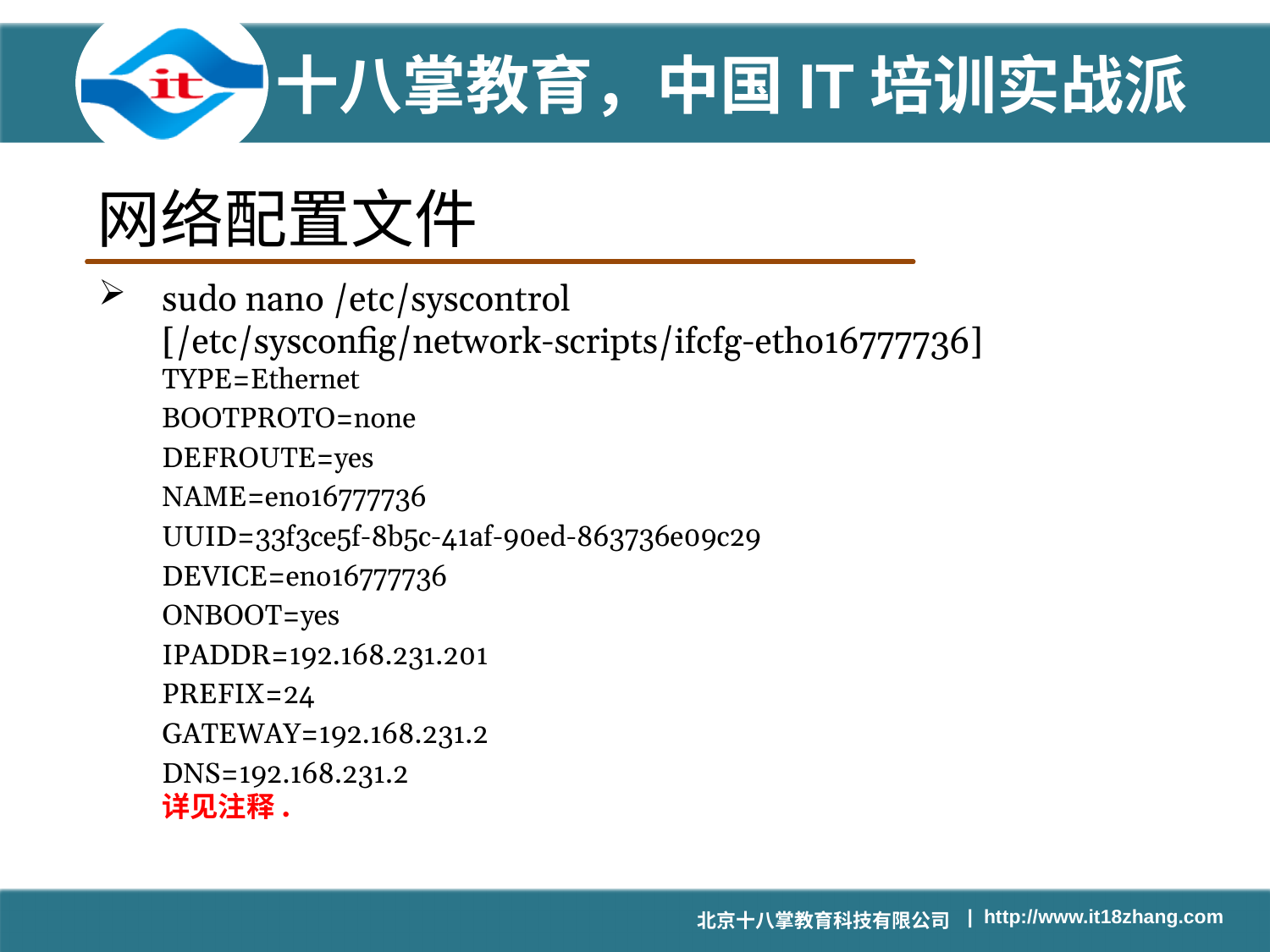

# 网络配置文件
sudo nano /etc/syscontrol
[/etc/sysconfig/network-scripts/ifcfg-etho16777736]
TYPE=Ethernet
BOOTPROTO=none
DEFROUTE=yes
NAME=eno16777736
UUID=33f3ce5f-8b5c-41af-90ed-863736e09c29
DEVICE=eno16777736
ONBOOT=yes
IPADDR=192.168.231.201
PREFIX=24
GATEWAY=192.168.231.2
DNS=192.168.231.2
详见注释.